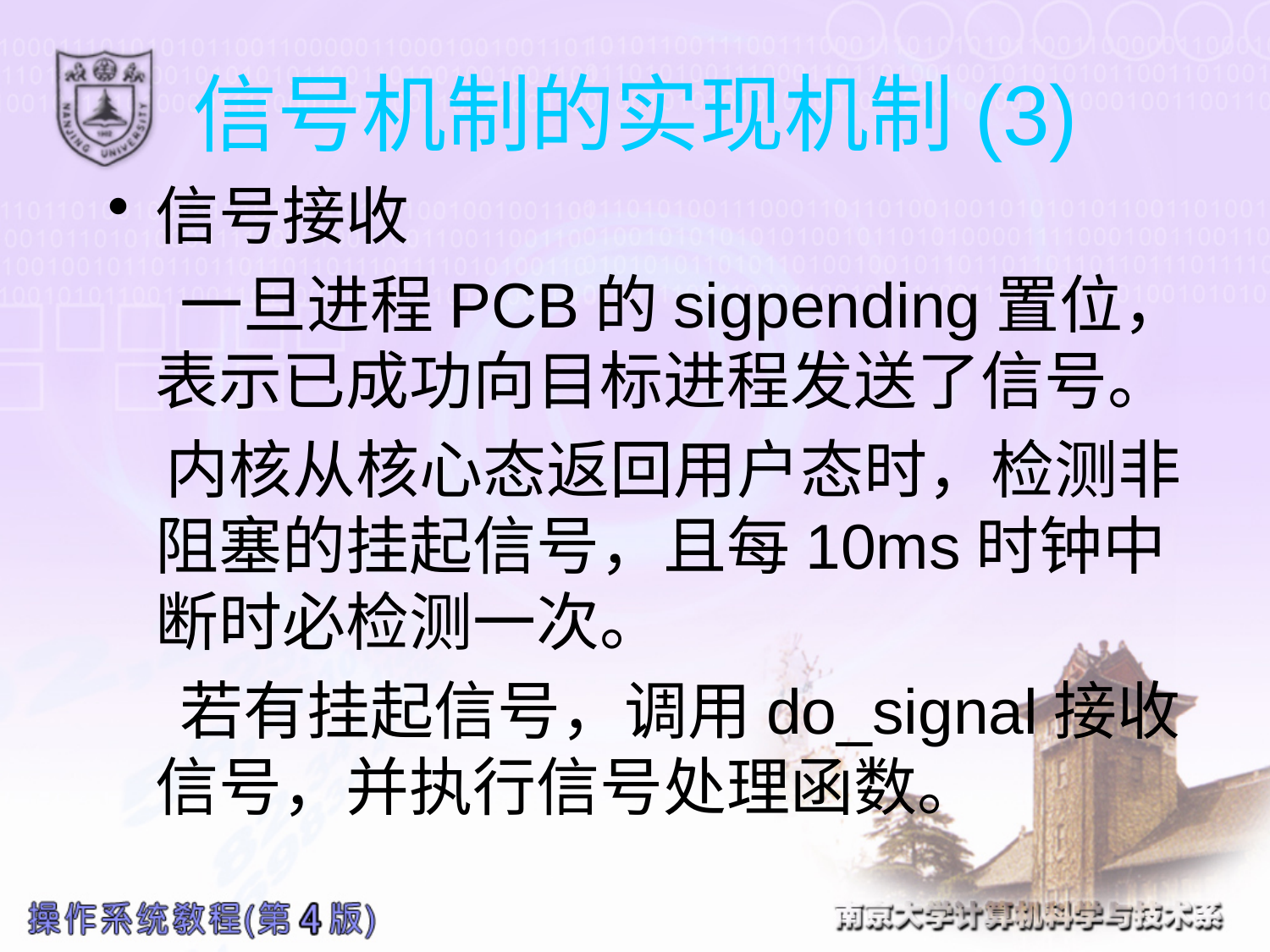

# 信号机制的实现机制(3)
信号接收
    一旦进程PCB的sigpending置位，表示已成功向目标进程发送了信号。
   内核从核心态返回用户态时，检测非阻塞的挂起信号，且每10ms时钟中断时必检测一次。
    若有挂起信号，调用do_signal接收信号，并执行信号处理函数。